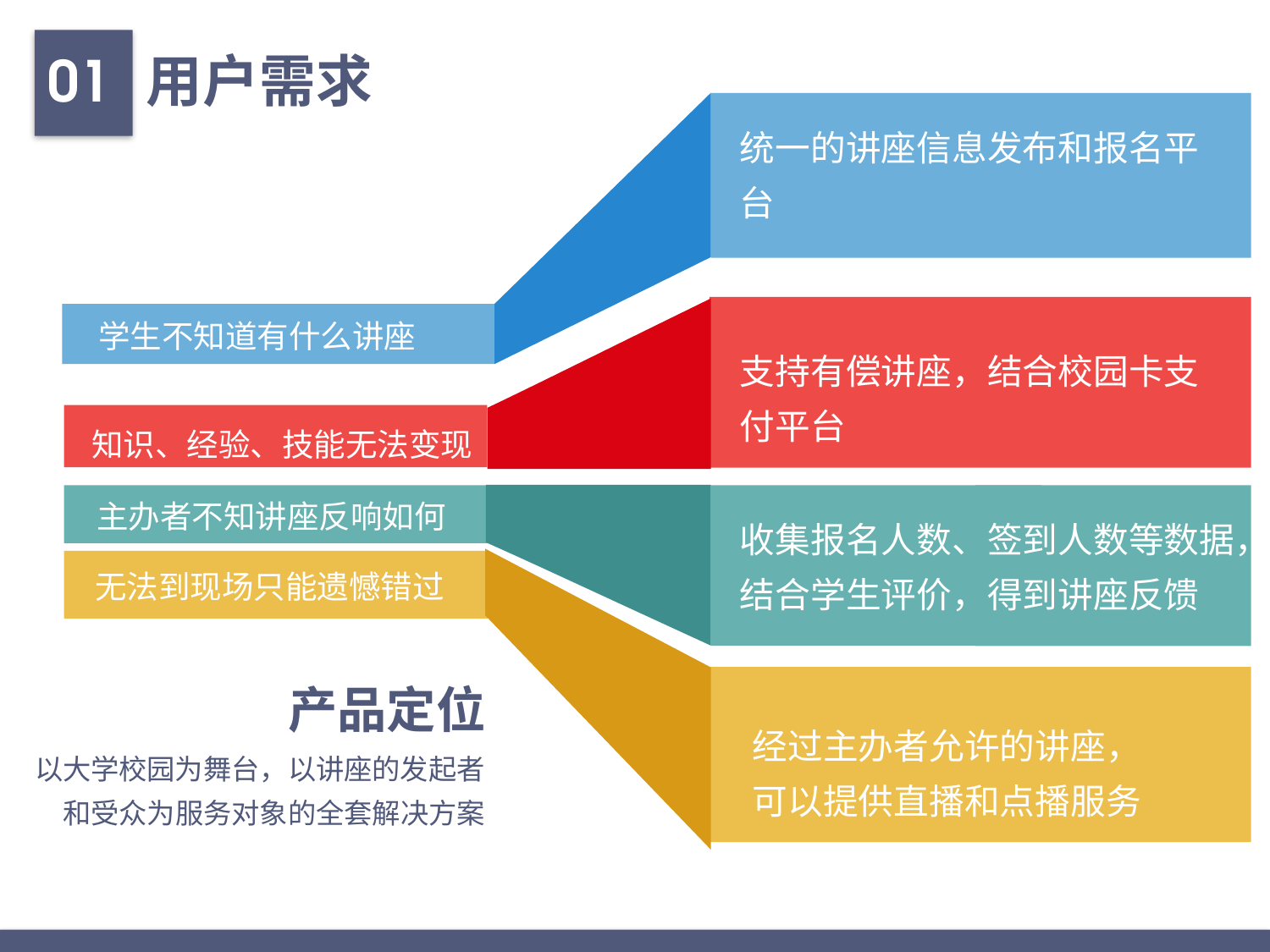

01
用户需求

统一的讲座信息发布和报名平台

学生不知道有什么讲座
支持有偿讲座，结合校园卡支付平台

知识、经验、技能无法变现

主办者不知讲座反响如何
收集报名人数、签到人数等数据，结合学生评价，得到讲座反馈

无法到现场只能遗憾错过

产品定位
经过主办者允许的讲座，可以提供直播和点播服务
以大学校园为舞台，以讲座的发起者和受众为服务对象的全套解决方案